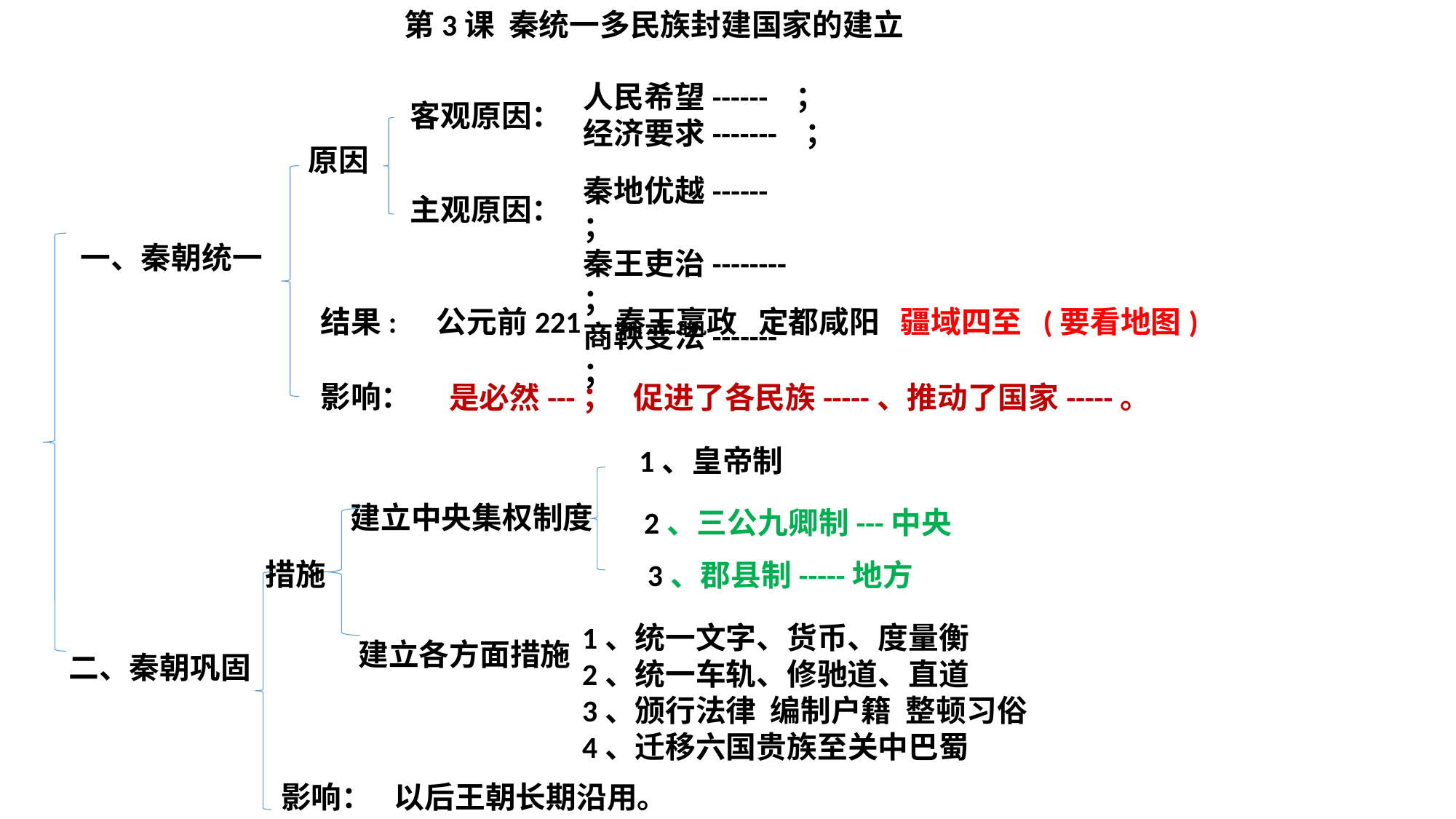

第3课  秦统一多民族封建国家的建立
人民希望------   ；  经济要求-------   ；
客观原因：

原因

秦地优越------  ；
秦王吏治-------- ；
商鞅变法-------   ；
主观原因：

一、秦朝统一
结果:
公元前221    秦王嬴政   定都咸阳   疆域四至  (要看地图)
影响：
是必然---；   促进了各民族-----、推动了国家-----。
1、皇帝制

建立中央集权制度
2、三公九卿制---中央

措施
3、郡县制-----地方

1、统一文字、货币、度量衡
2、统一车轨、修驰道、直道
3、颁行法律  编制户籍  整顿习俗
4、迁移六国贵族至关中巴蜀
建立各方面措施
二、秦朝巩固
影响：
以后王朝长期沿用。